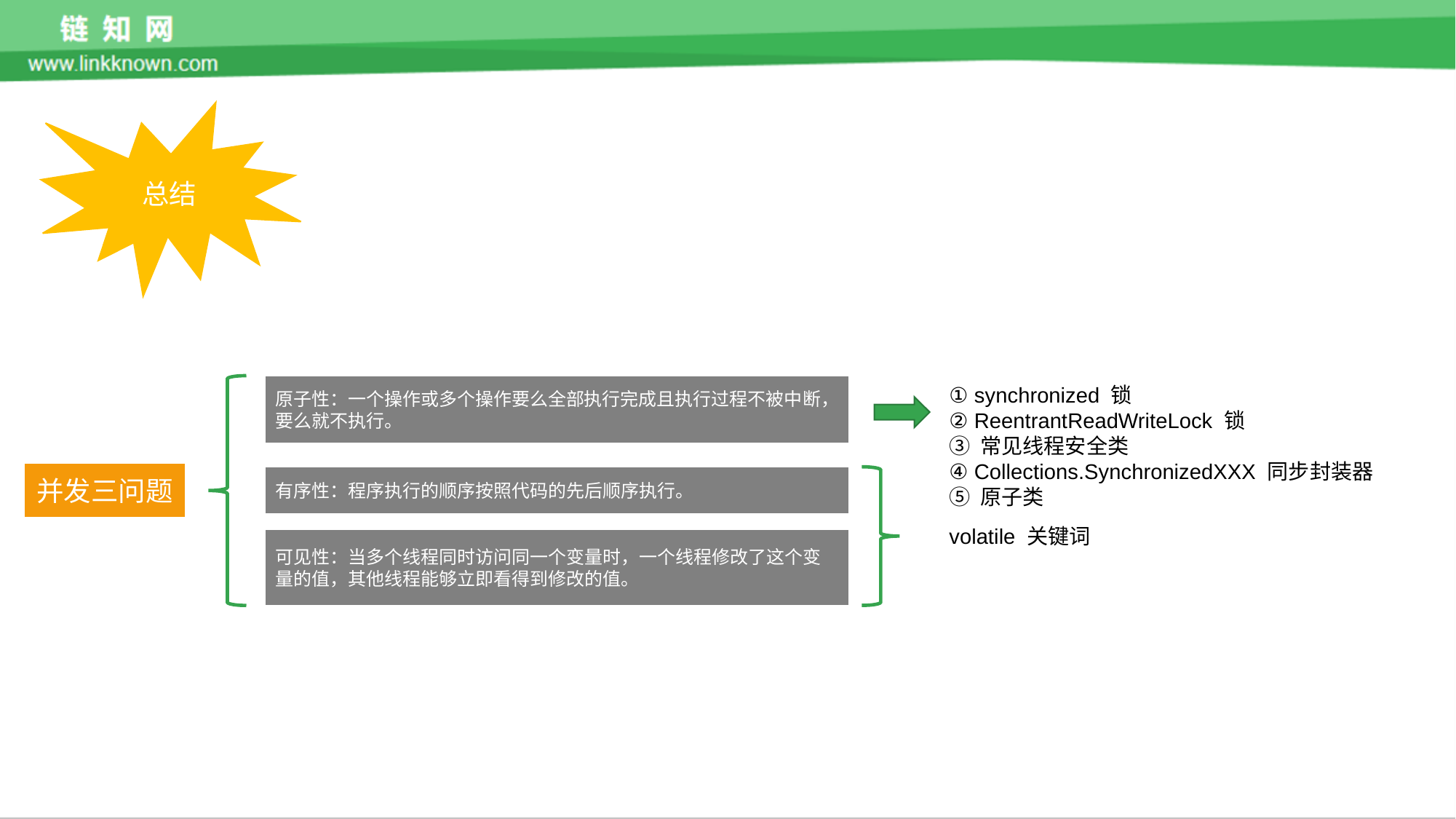

总结

原子性：一个操作或多个操作要么全部执行完成且执行过程不被中断，要么就不执行。
① synchronized 锁
② ReentrantReadWriteLock 锁
③ 常见线程安全类
④ Collections.SynchronizedXXX 同步封装器
⑤ 原子类

并发三问题
有序性：程序执行的顺序按照代码的先后顺序执行。

volatile 关键词
可见性：当多个线程同时访问同一个变量时，一个线程修改了这个变量的值，其他线程能够立即看得到修改的值。